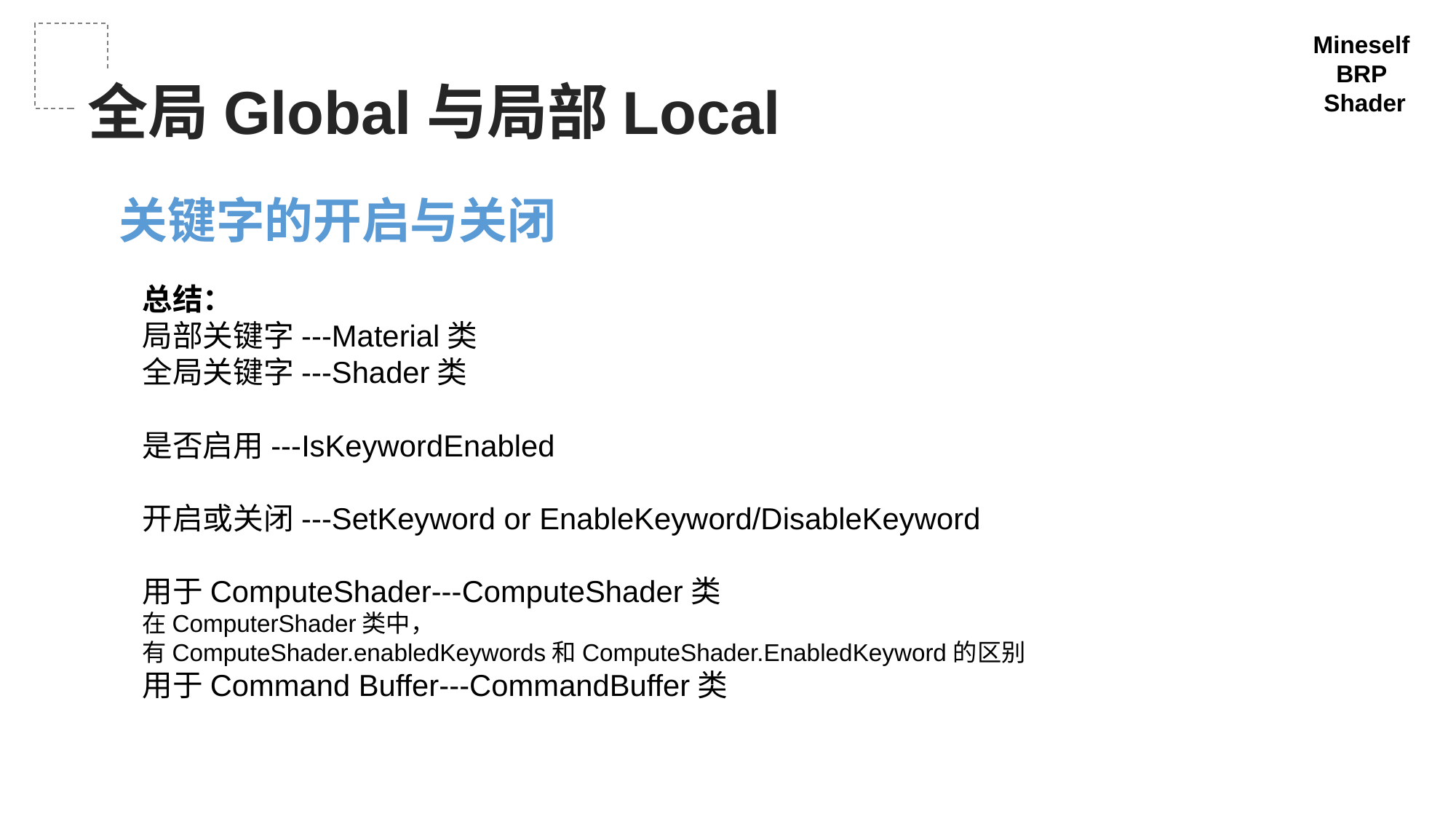

Mineself
BRP
Shader

全局Global与局部Local
关键字的开启与关闭
总结：
局部关键字---Material类
全局关键字---Shader类

是否启用---IsKeywordEnabled

开启或关闭---SetKeyword or EnableKeyword/DisableKeyword

用于ComputeShader---ComputeShader类
在ComputerShader类中，
有ComputeShader.enabledKeywords和ComputeShader.EnabledKeyword的区别
用于Command Buffer---CommandBuffer类